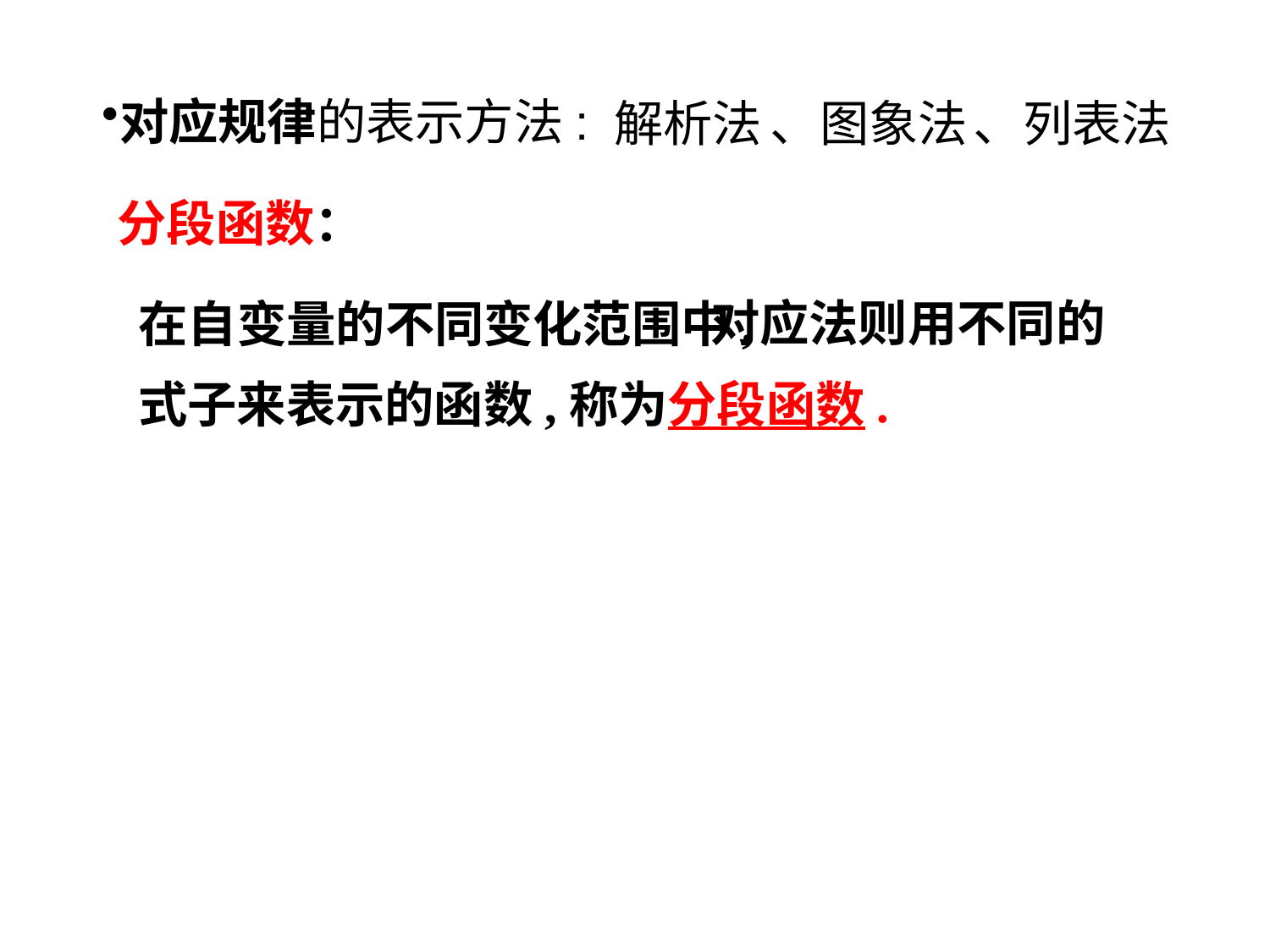

对应规律的表示方法:
解析法
、图象法
、列表法
分段函数：
                                                 对应法则用不同的
在自变量的不同变化范围中,
式子来表示的函数,称为分段函数.